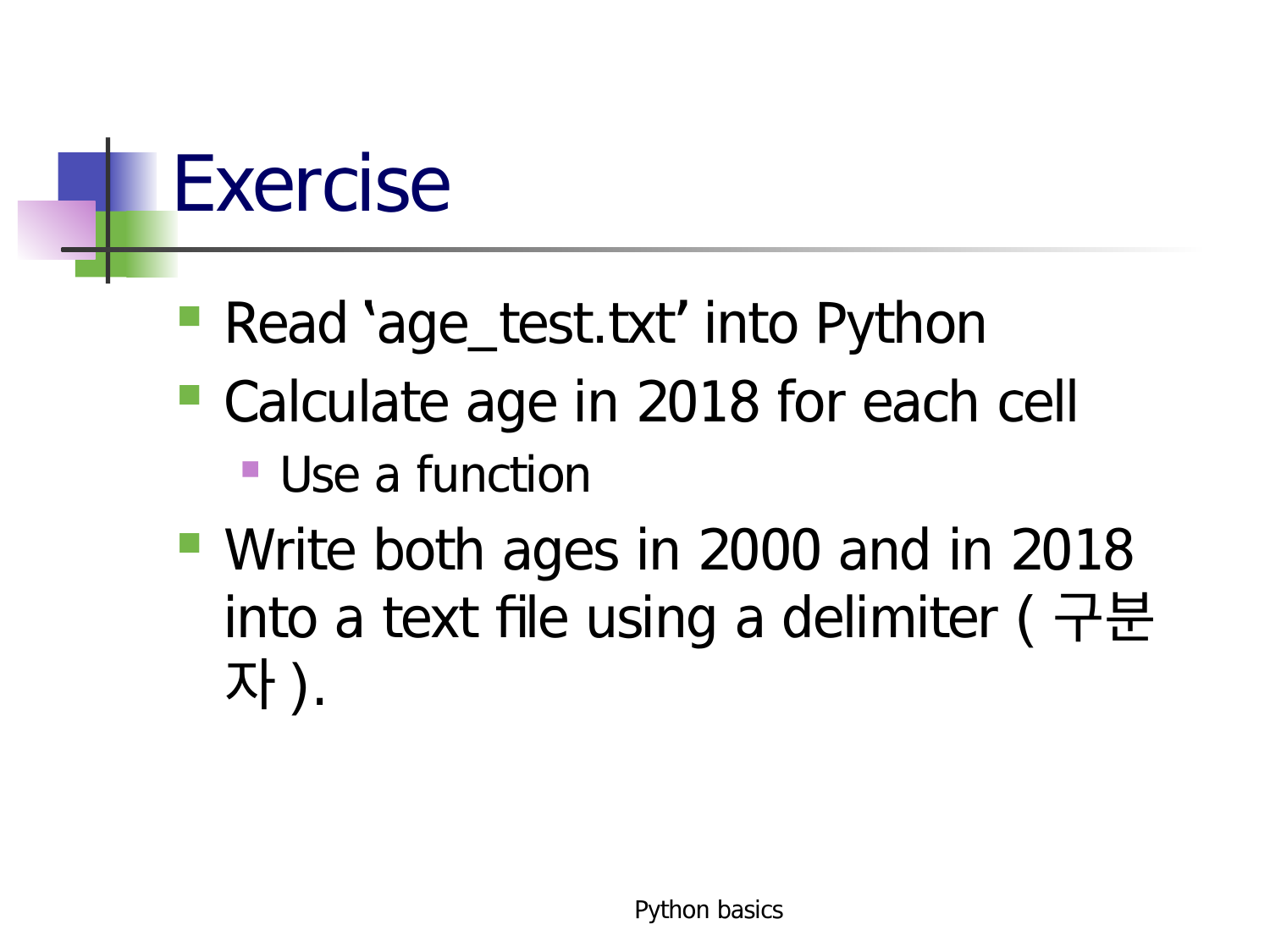

# Exercise
Read ‘age_test.txt’ into Python
Calculate age in 2018 for each cell
Use a function
Write both ages in 2000 and in 2018 into a text file using a delimiter (구분자).
Python basics